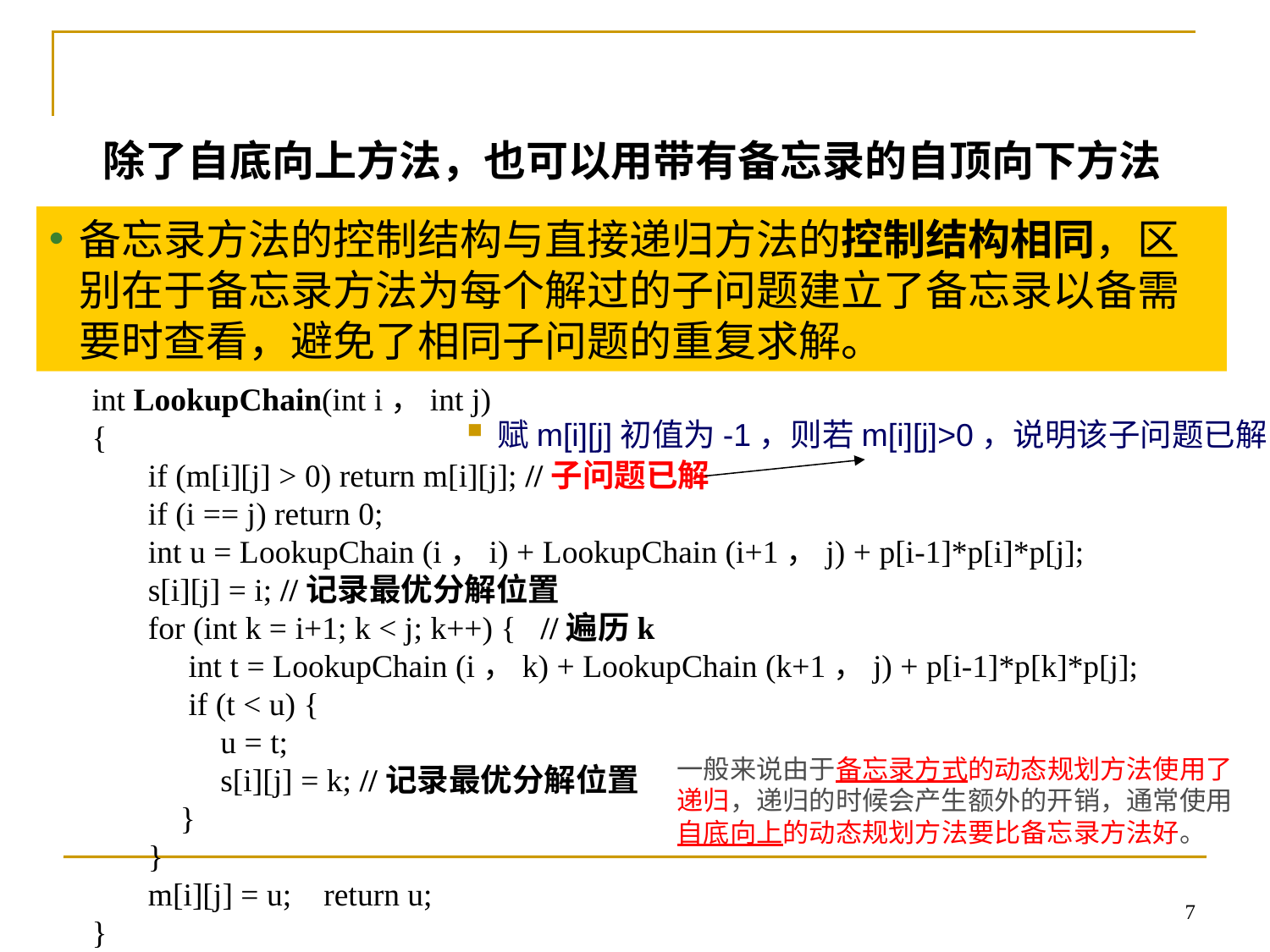

除了自底向上方法，也可以用带有备忘录的自顶向下方法
备忘录方法的控制结构与直接递归方法的控制结构相同，区别在于备忘录方法为每个解过的子问题建立了备忘录以备需要时查看，避免了相同子问题的重复求解。
int LookupChain(int i，int j)
{
       if (m[i][j] > 0) return m[i][j]; //子问题已解
       if (i == j) return 0;
       int u = LookupChain (i，i) + LookupChain (i+1，j) + p[i-1]*p[i]*p[j];
       s[i][j] = i; //记录最优分解位置
       for (int k = i+1; k < j; k++) {   //遍历k
            int t = LookupChain (i，k) + LookupChain (k+1，j) + p[i-1]*p[k]*p[j];
            if (t < u) {
                u = t;
                s[i][j] = k; //记录最优分解位置
           }
       }
       m[i][j] = u;    return u;
}
赋m[i][j]初值为-1，则若m[i][j]>0，说明该子问题已解
一般来说由于备忘录方式的动态规划方法使用了递归，递归的时候会产生额外的开销，通常使用自底向上的动态规划方法要比备忘录方法好。
7